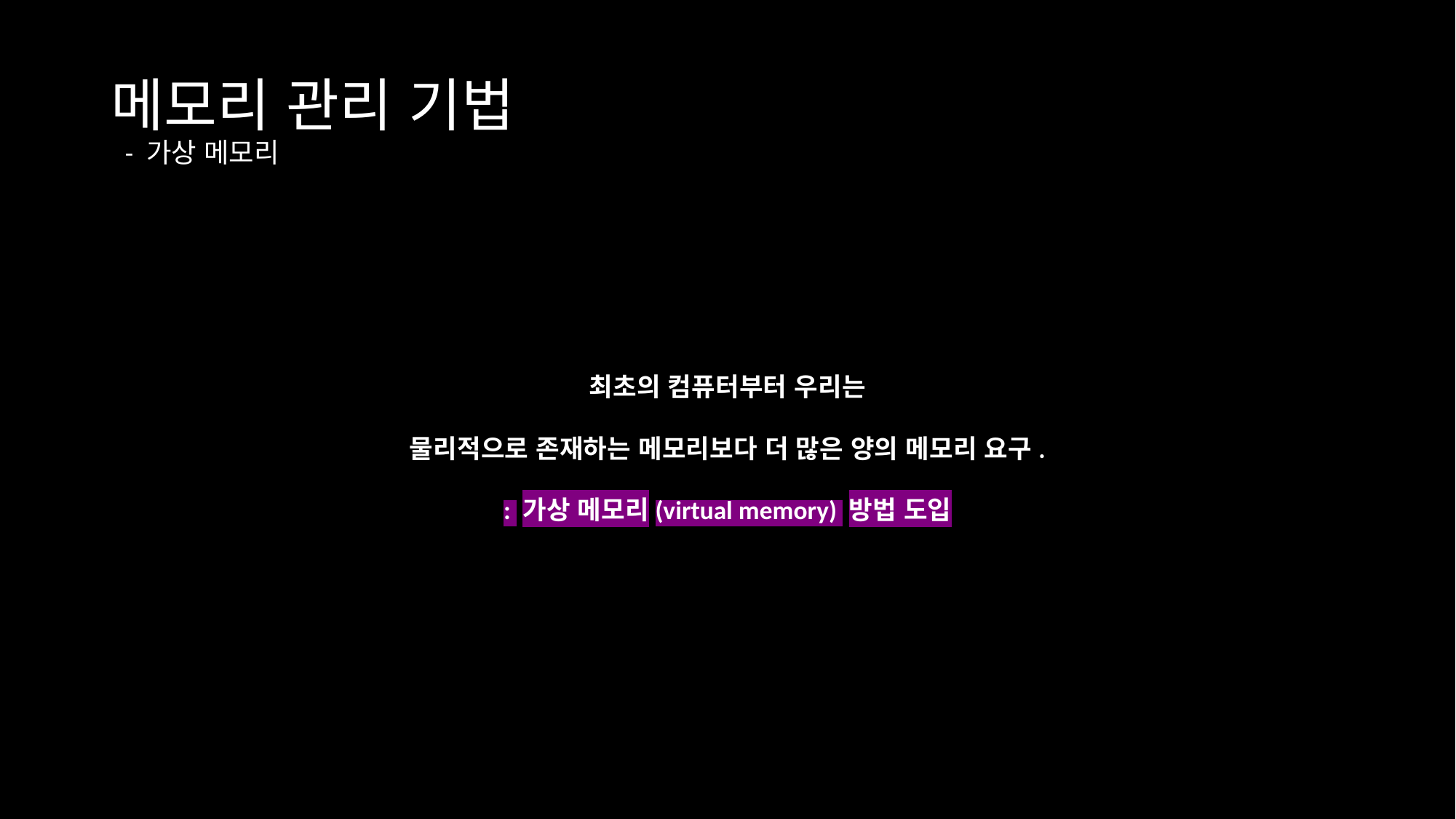

# 메모리 관리 기법 - 가상 메모리
최초의 컴퓨터부터 우리는
물리적으로 존재하는 메모리보다 더 많은 양의 메모리 요구.
: 가상 메모리(virtual memory) 방법 도입